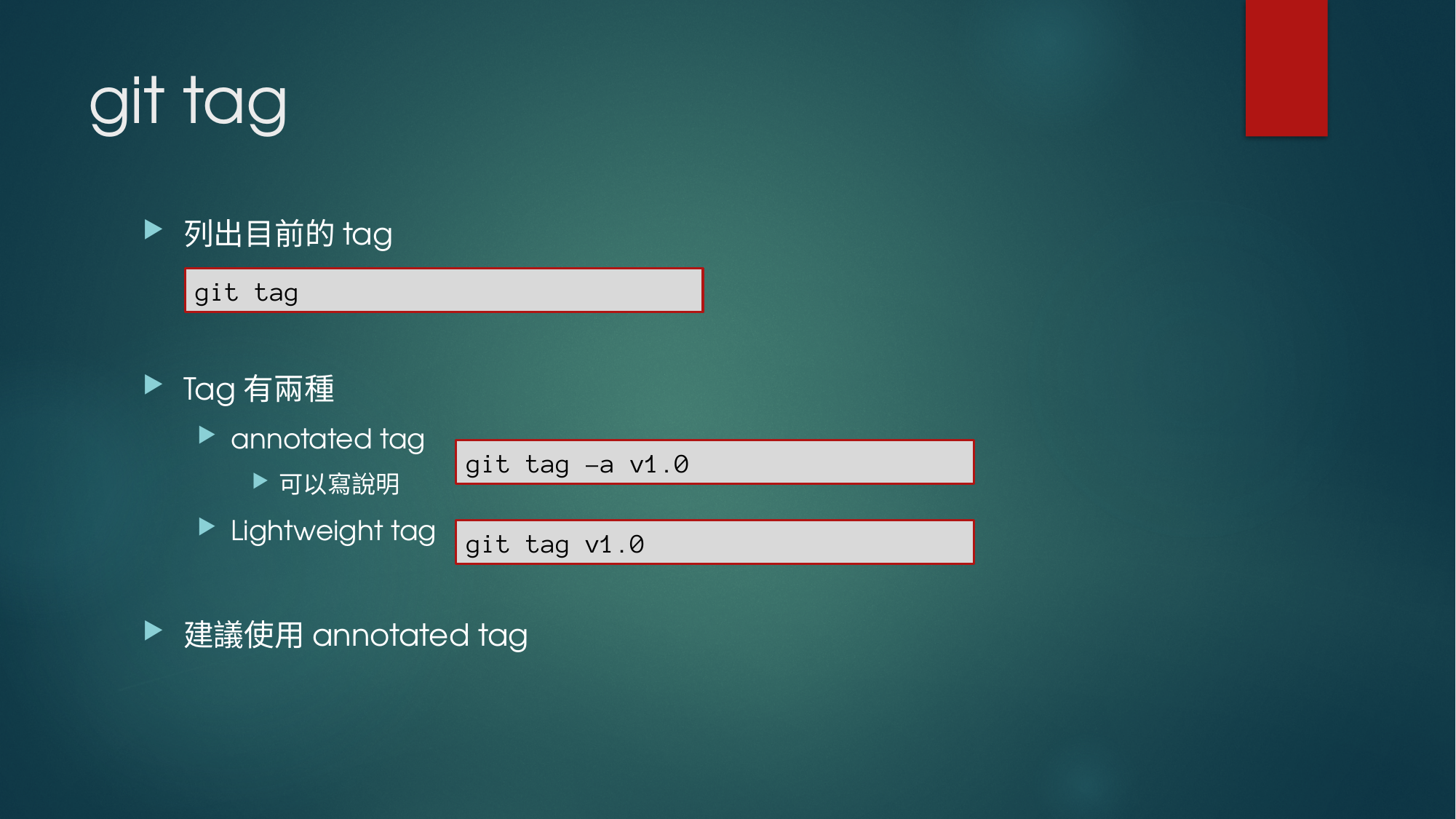

# git tag
列出目前的tag

Tag有兩種
annotated tag
可以寫說明
Lightweight tag

建議使用annotated tag

git tag
git tag –a v1.0
git tag v1.0